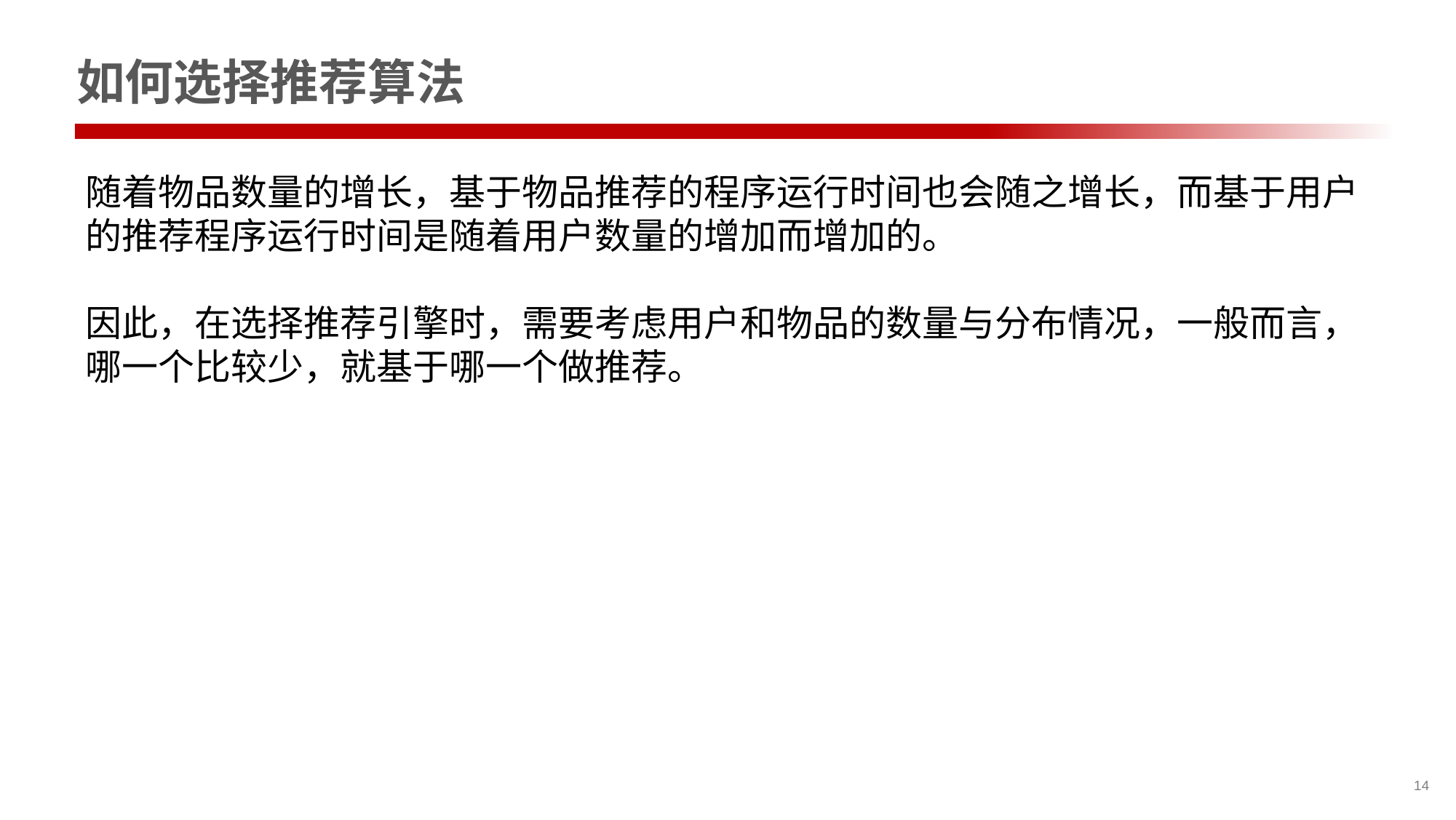

# 如何选择推荐算法

随着物品数量的增长，基于物品推荐的程序运行时间也会随之增长，而基于用户的推荐程序运行时间是随着用户数量的增加而增加的。

因此，在选择推荐引擎时，需要考虑用户和物品的数量与分布情况，一般而言，哪一个比较少，就基于哪一个做推荐。
14